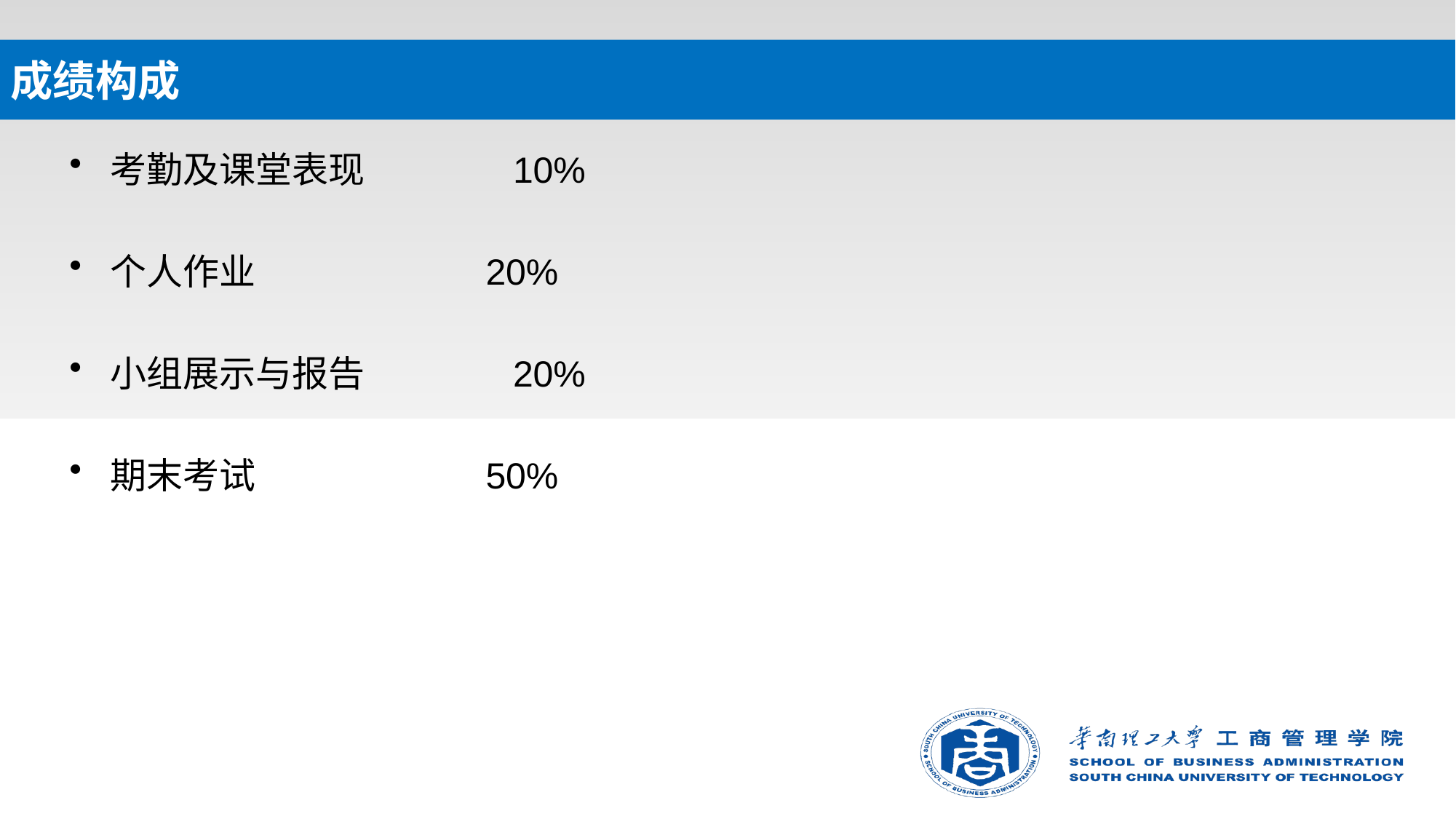

# 成绩构成
考勤及课堂表现                 10%

个人作业                           20%

小组展示与报告                 20%

期末考试                           50%